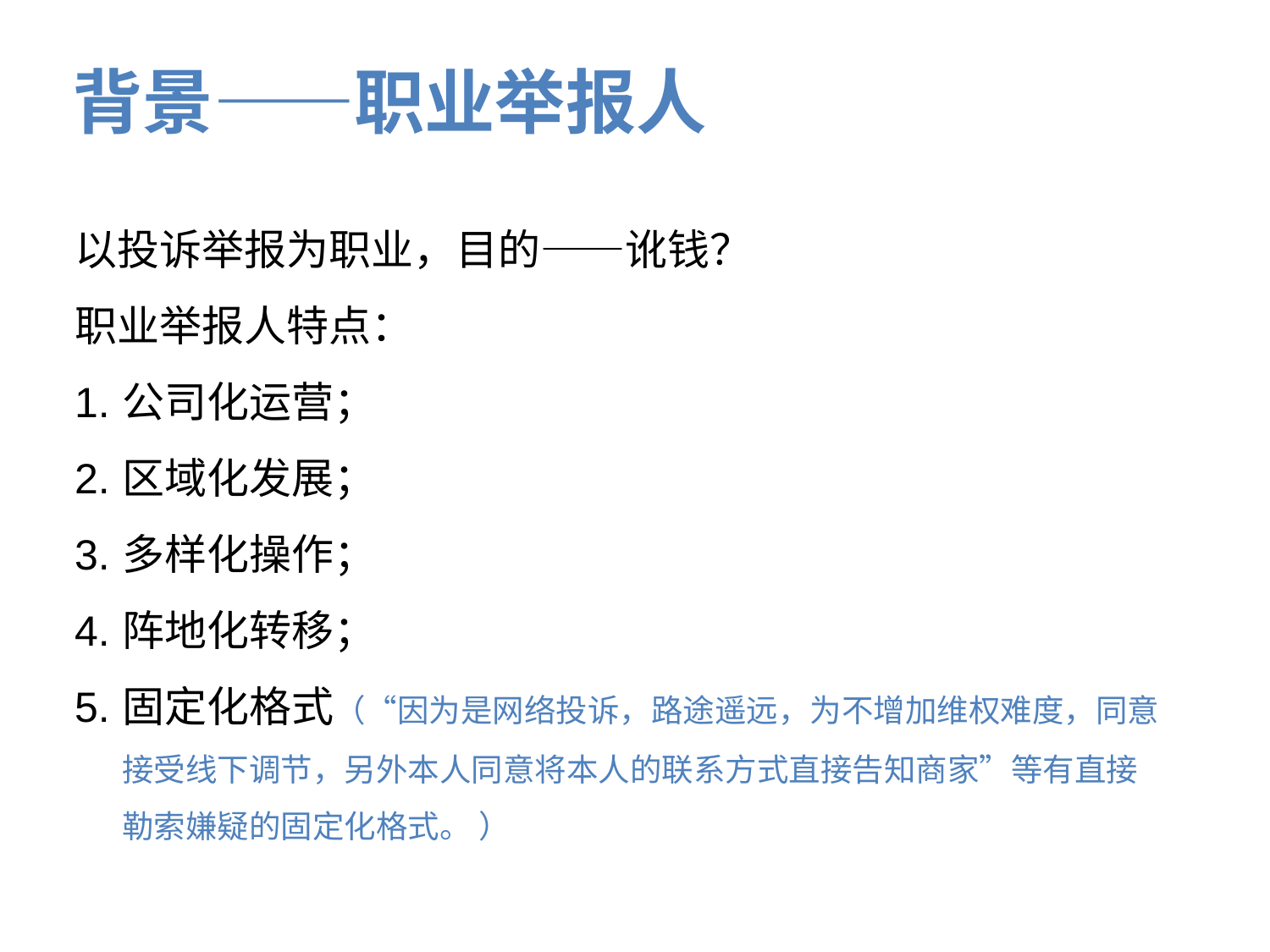

背景——职业举报人
以投诉举报为职业，目的——讹钱？
职业举报人特点：
公司化运营；
区域化发展；
多样化操作；
阵地化转移；
固定化格式（“因为是网络投诉，路途遥远，为不增加维权难度，同意接受线下调节，另外本人同意将本人的联系方式直接告知商家”等有直接勒索嫌疑的固定化格式。 ）